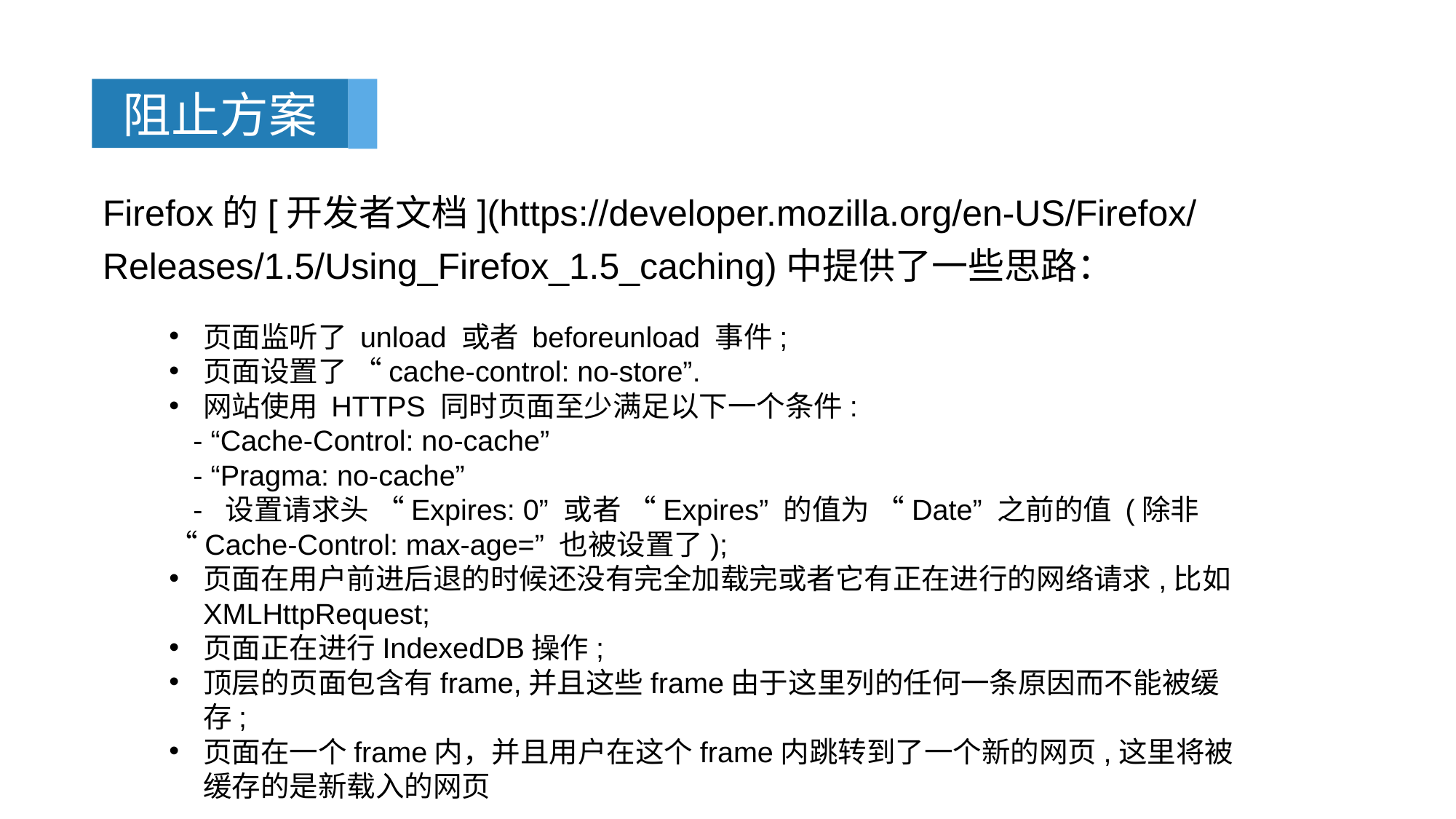

阻止方案

Firefox的[开发者文档](https://developer.mozilla.org/en-US/Firefox/Releases/1.5/Using_Firefox_1.5_caching)中提供了一些思路：

页面监听了 unload 或者 beforeunload 事件;
页面设置了 “cache-control: no-store”.
网站使用 HTTPS 同时页面至少满足以下一个条件:
   - “Cache-Control: no-cache”
   - “Pragma: no-cache”
   -  设置请求头 “Expires: 0” 或者 “Expires” 的值为 “Date” 之前的值 (除非 “Cache-Control: max-age=” 也被设置了);
页面在用户前进后退的时候还没有完全加载完或者它有正在进行的网络请求,比如 XMLHttpRequest;
页面正在进行IndexedDB操作;
顶层的页面包含有frame,并且这些frame由于这里列的任何一条原因而不能被缓存;
页面在一个frame内，并且用户在这个frame内跳转到了一个新的网页,这里将被缓存的是新载入的网页